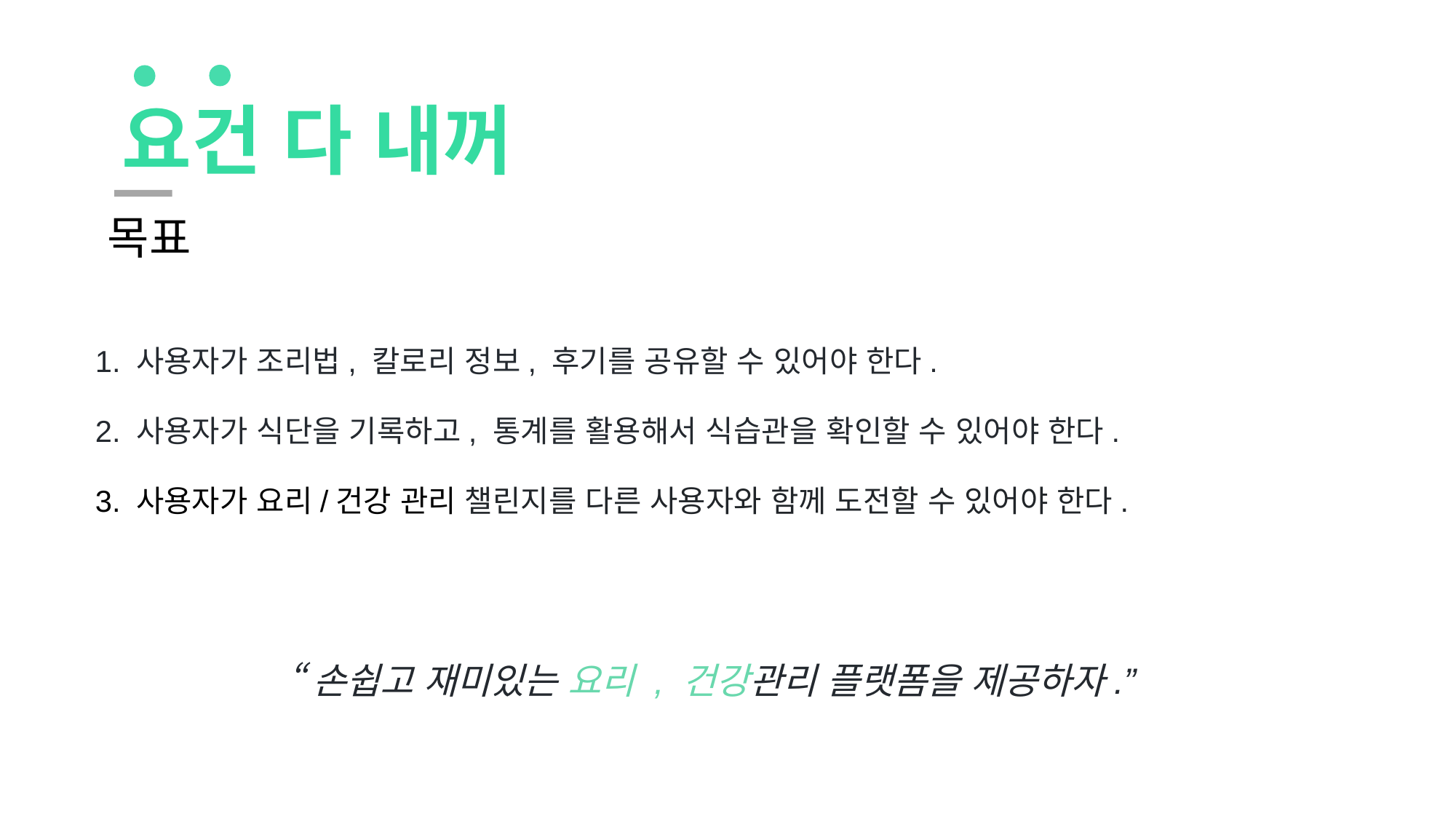

요건 다 내꺼

목표

1. 사용자가 조리법, 칼로리 정보, 후기를 공유할 수 있어야 한다.
2. 사용자가 식단을 기록하고, 통계를 활용해서 식습관을 확인할 수 있어야 한다.
3. 사용자가 요리/건강 관리 챌린지를 다른 사용자와 함께 도전할 수 있어야 한다.

“손쉽고 재미있는 요리 , 건강관리 플랫폼을 제공하자.”